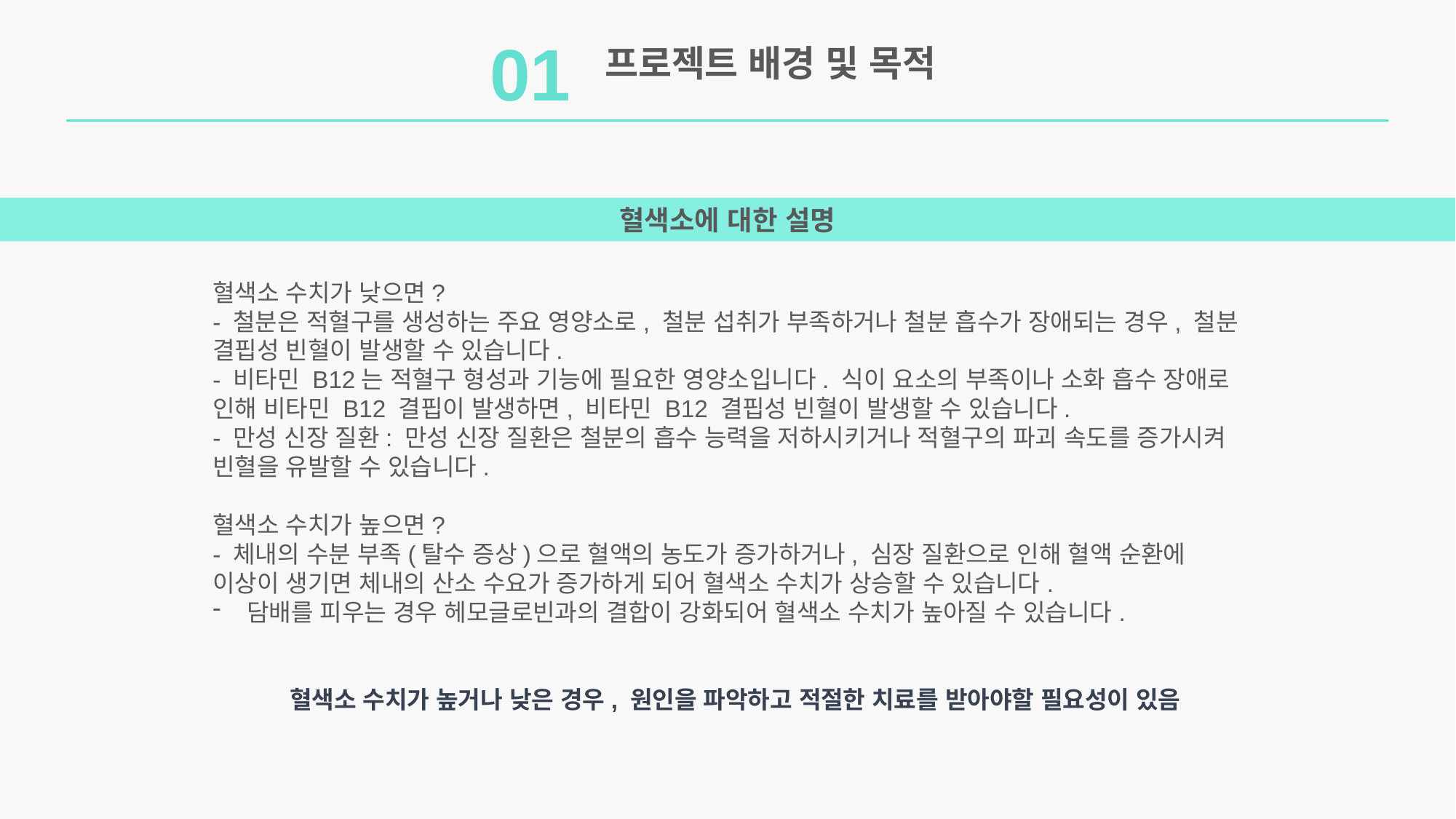

01
프로젝트 배경 및 목적

혈색소에 대한 설명
혈색소 수치가 낮으면?
- 철분은 적혈구를 생성하는 주요 영양소로, 철분 섭취가 부족하거나 철분 흡수가 장애되는 경우, 철분 결핍성 빈혈이 발생할 수 있습니다.
- 비타민 B12는 적혈구 형성과 기능에 필요한 영양소입니다. 식이 요소의 부족이나 소화 흡수 장애로 인해 비타민 B12 결핍이 발생하면, 비타민 B12 결핍성 빈혈이 발생할 수 있습니다.
- 만성 신장 질환: 만성 신장 질환은 철분의 흡수 능력을 저하시키거나 적혈구의 파괴 속도를 증가시켜 빈혈을 유발할 수 있습니다.

혈색소 수치가 높으면?
- 체내의 수분 부족(탈수 증상)으로 혈액의 농도가 증가하거나, 심장 질환으로 인해 혈액 순환에 이상이 생기면 체내의 산소 수요가 증가하게 되어 혈색소 수치가 상승할 수 있습니다.
담배를 피우는 경우 헤모글로빈과의 결합이 강화되어 혈색소 수치가 높아질 수 있습니다.

혈색소 수치가 높거나 낮은 경우, 원인을 파악하고 적절한 치료를 받아야할 필요성이 있음